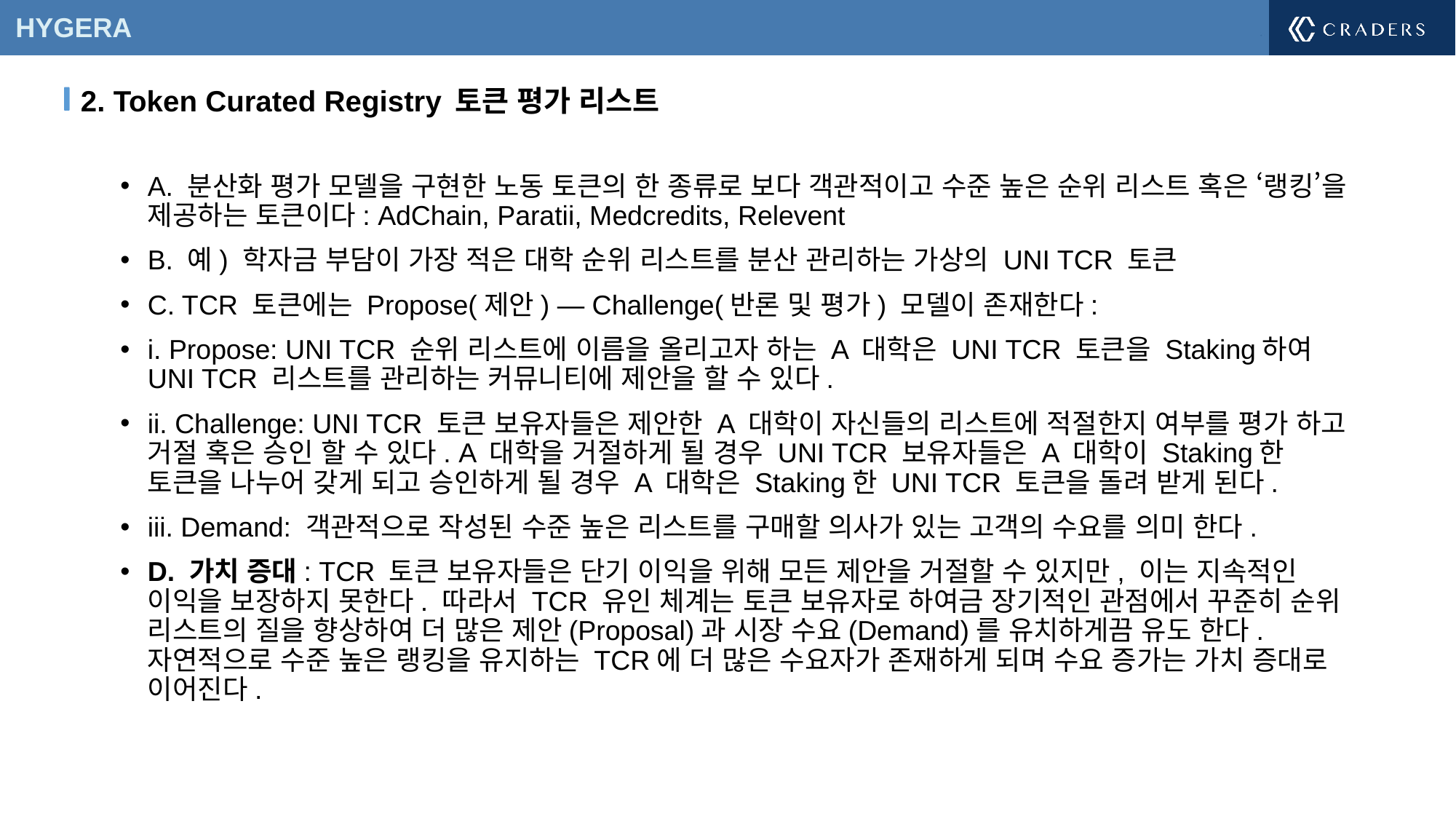

2. Token Curated Registry 토큰 평가 리스트
A. 분산화 평가 모델을 구현한 노동 토큰의 한 종류로 보다 객관적이고 수준 높은 순위 리스트 혹은 ‘랭킹’을 제공하는 토큰이다: AdChain, Paratii, Medcredits, Relevent
B. 예) 학자금 부담이 가장 적은 대학 순위 리스트를 분산 관리하는 가상의 UNI TCR 토큰
C. TCR 토큰에는 Propose(제안) — Challenge(반론 및 평가) 모델이 존재한다:
i. Propose: UNI TCR 순위 리스트에 이름을 올리고자 하는 A 대학은 UNI TCR 토큰을 Staking하여 UNI TCR 리스트를 관리하는 커뮤니티에 제안을 할 수 있다.
ii. Challenge: UNI TCR 토큰 보유자들은 제안한 A 대학이 자신들의 리스트에 적절한지 여부를 평가 하고 거절 혹은 승인 할 수 있다. A 대학을 거절하게 될 경우 UNI TCR 보유자들은 A 대학이 Staking한 토큰을 나누어 갖게 되고 승인하게 될 경우 A 대학은 Staking한 UNI TCR 토큰을 돌려 받게 된다.
iii. Demand: 객관적으로 작성된 수준 높은 리스트를 구매할 의사가 있는 고객의 수요를 의미 한다.
D. 가치 증대: TCR 토큰 보유자들은 단기 이익을 위해 모든 제안을 거절할 수 있지만, 이는 지속적인 이익을 보장하지 못한다. 따라서 TCR 유인 체계는 토큰 보유자로 하여금 장기적인 관점에서 꾸준히 순위 리스트의 질을 향상하여 더 많은 제안(Proposal)과 시장 수요(Demand)를 유치하게끔 유도 한다. 자연적으로 수준 높은 랭킹을 유지하는 TCR에 더 많은 수요자가 존재하게 되며 수요 증가는 가치 증대로 이어진다.